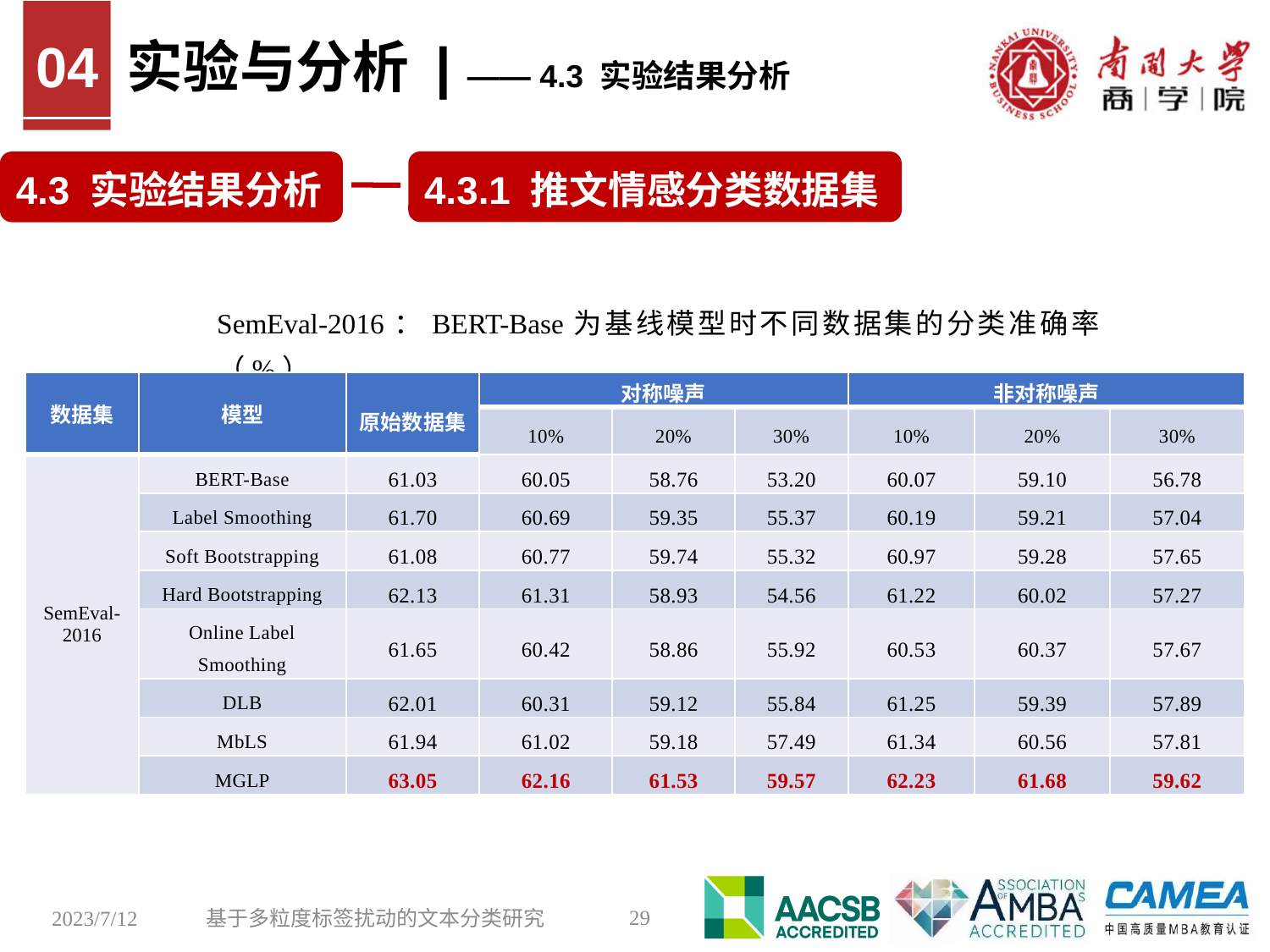

实验与分析 | —— 4.3 实验结果分析
04
4.3.1 推文情感分类数据集
4.3 实验结果分析
SemEval-2016：BERT-Base为基线模型时不同数据集的分类准确率（%）
| 数据集 | 模型 | 原始数据集 | 对称噪声 |  |  | 非对称噪声 |  |  |
| --- | --- | --- | --- | --- | --- | --- | --- | --- |
|  |  | 原始数据集 | 10% | 20% | 30% | 10% | 20% | 30% |
| SemEval-2016 | BERT-Base | 61.03 | 60.05 | 58.76 | 53.20 | 60.07 | 59.10 | 56.78 |
|  | Label Smoothing | 61.70 | 60.69 | 59.35 | 55.37 | 60.19 | 59.21 | 57.04 |
|  | Soft Bootstrapping | 61.08 | 60.77 | 59.74 | 55.32 | 60.97 | 59.28 | 57.65 |
|  | Hard Bootstrapping | 62.13 | 61.31 | 58.93 | 54.56 | 61.22 | 60.02 | 57.27 |
|  | Online Label Smoothing | 61.65 | 60.42 | 58.86 | 55.92 | 60.53 | 60.37 | 57.67 |
|  | DLB | 62.01 | 60.31 | 59.12 | 55.84 | 61.25 | 59.39 | 57.89 |
|  | MbLS | 61.94 | 61.02 | 59.18 | 57.49 | 61.34 | 60.56 | 57.81 |
|  | MGLP | 63.05 | 62.16 | 61.53 | 59.57 | 62.23 | 61.68 | 59.62 |
29
2023/7/12
基于多粒度标签扰动的文本分类研究